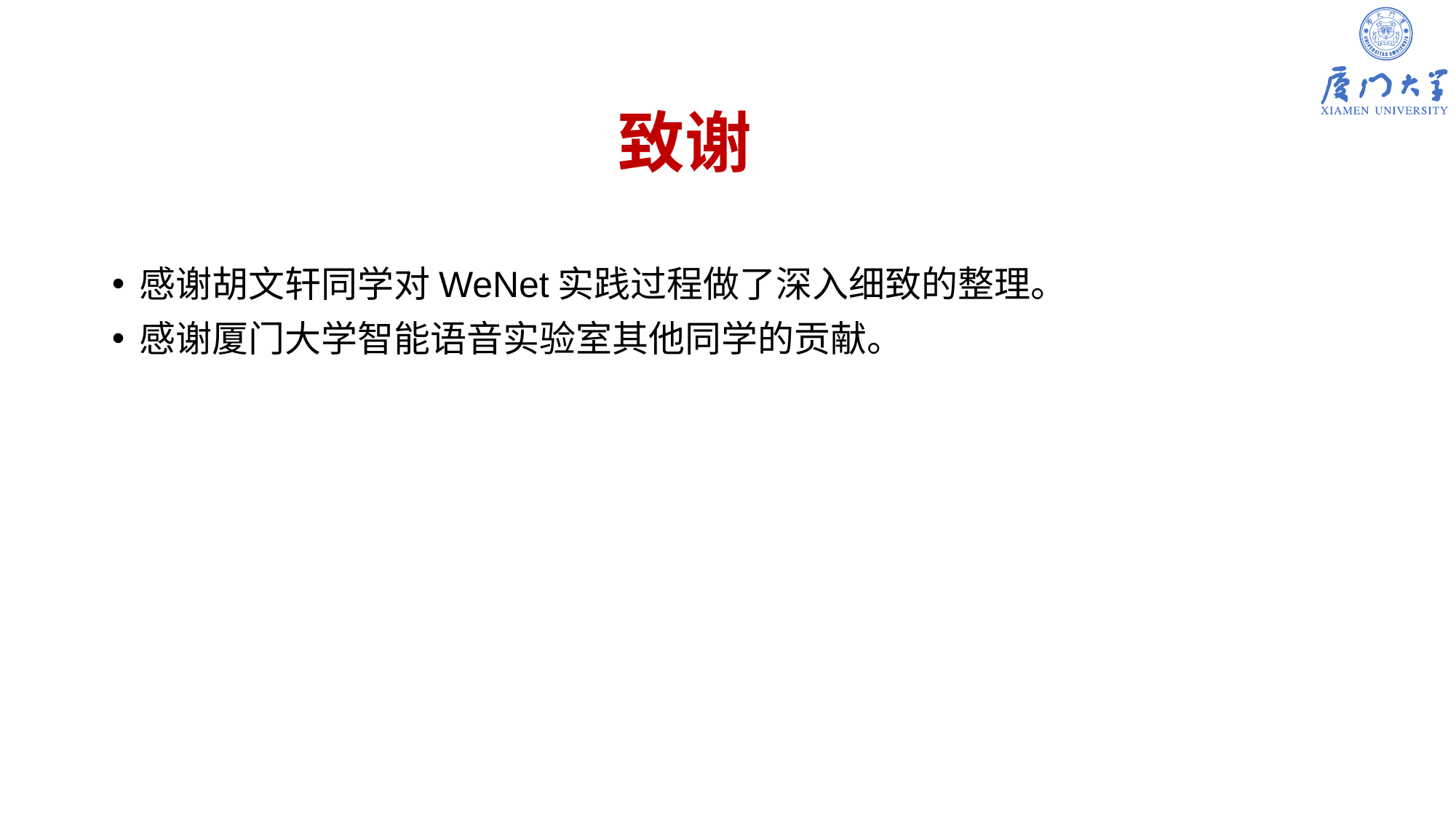

# 致谢
感谢胡文轩同学对WeNet实践过程做了深入细致的整理。
感谢厦门大学智能语音实验室其他同学的贡献。